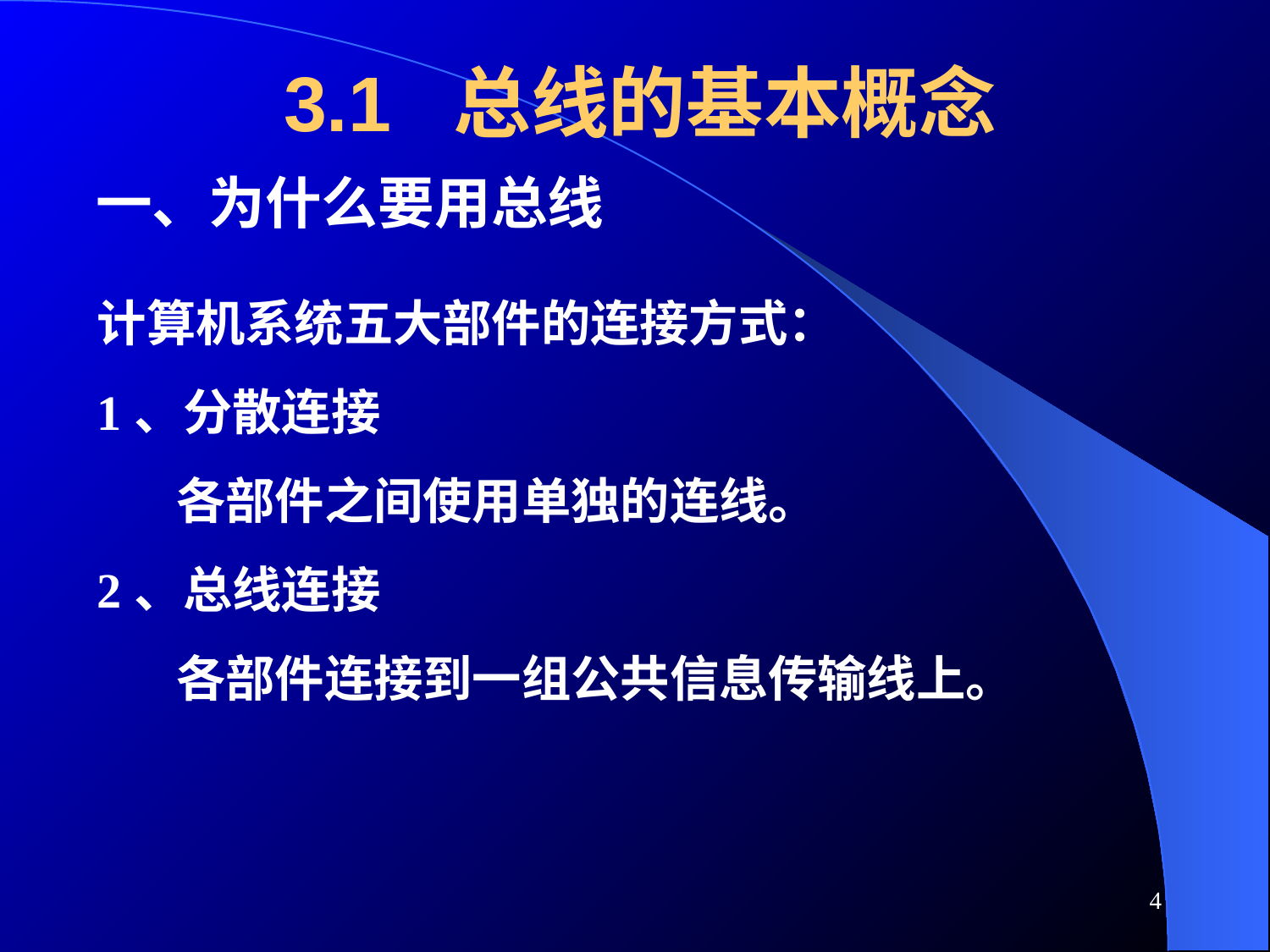

# 3.1  总线的基本概念
一、为什么要用总线
计算机系统五大部件的连接方式：
1、分散连接
      各部件之间使用单独的连线。
2、总线连接
      各部件连接到一组公共信息传输线上。
4